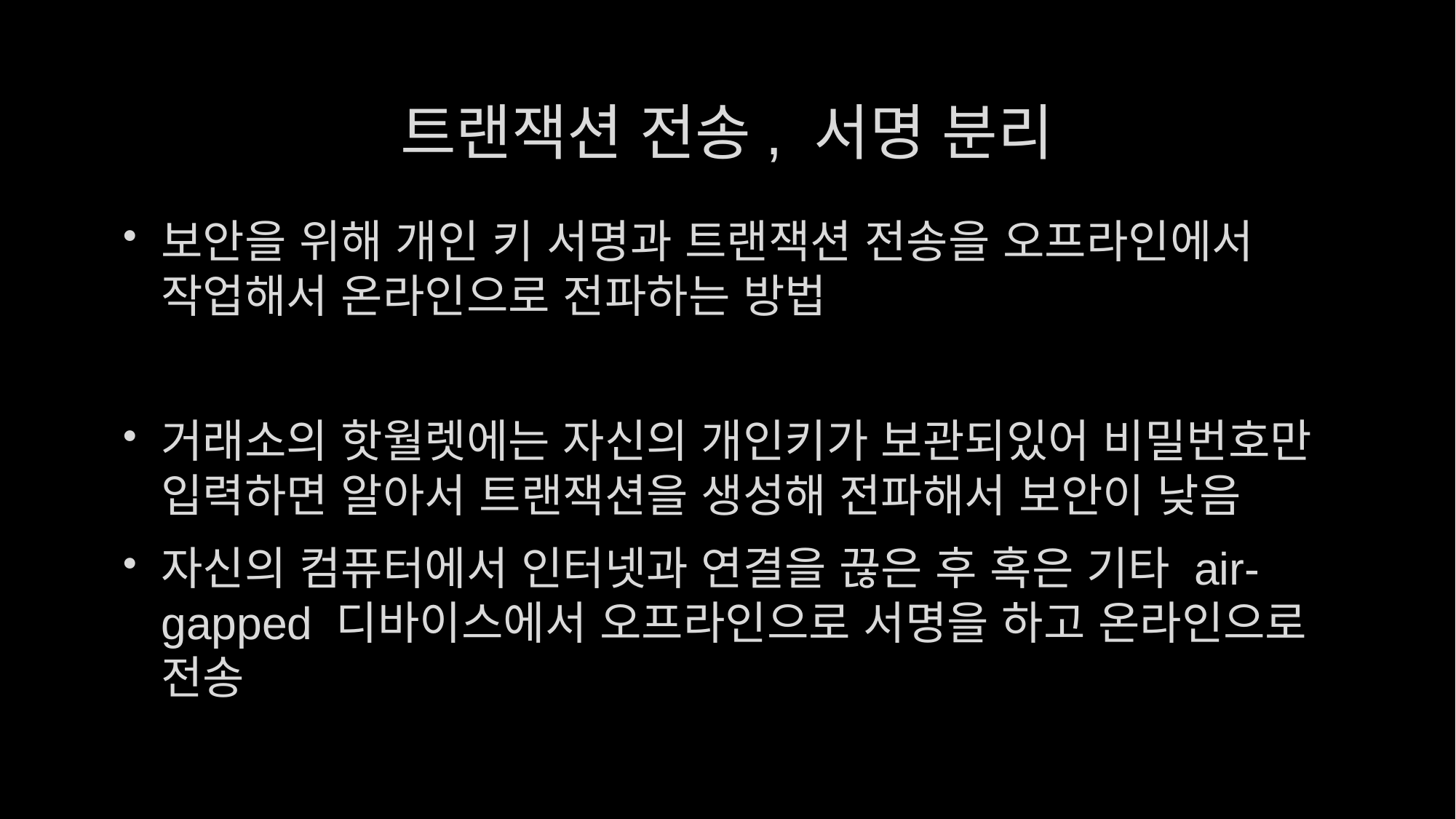

# 트랜잭션 전송, 서명 분리
보안을 위해 개인 키 서명과 트랜잭션 전송을 오프라인에서 작업해서 온라인으로 전파하는 방법

거래소의 핫월렛에는 자신의 개인키가 보관되있어 비밀번호만 입력하면 알아서 트랜잭션을 생성해 전파해서 보안이 낮음
자신의 컴퓨터에서 인터넷과 연결을 끊은 후 혹은 기타 air-gapped 디바이스에서 오프라인으로 서명을 하고 온라인으로 전송